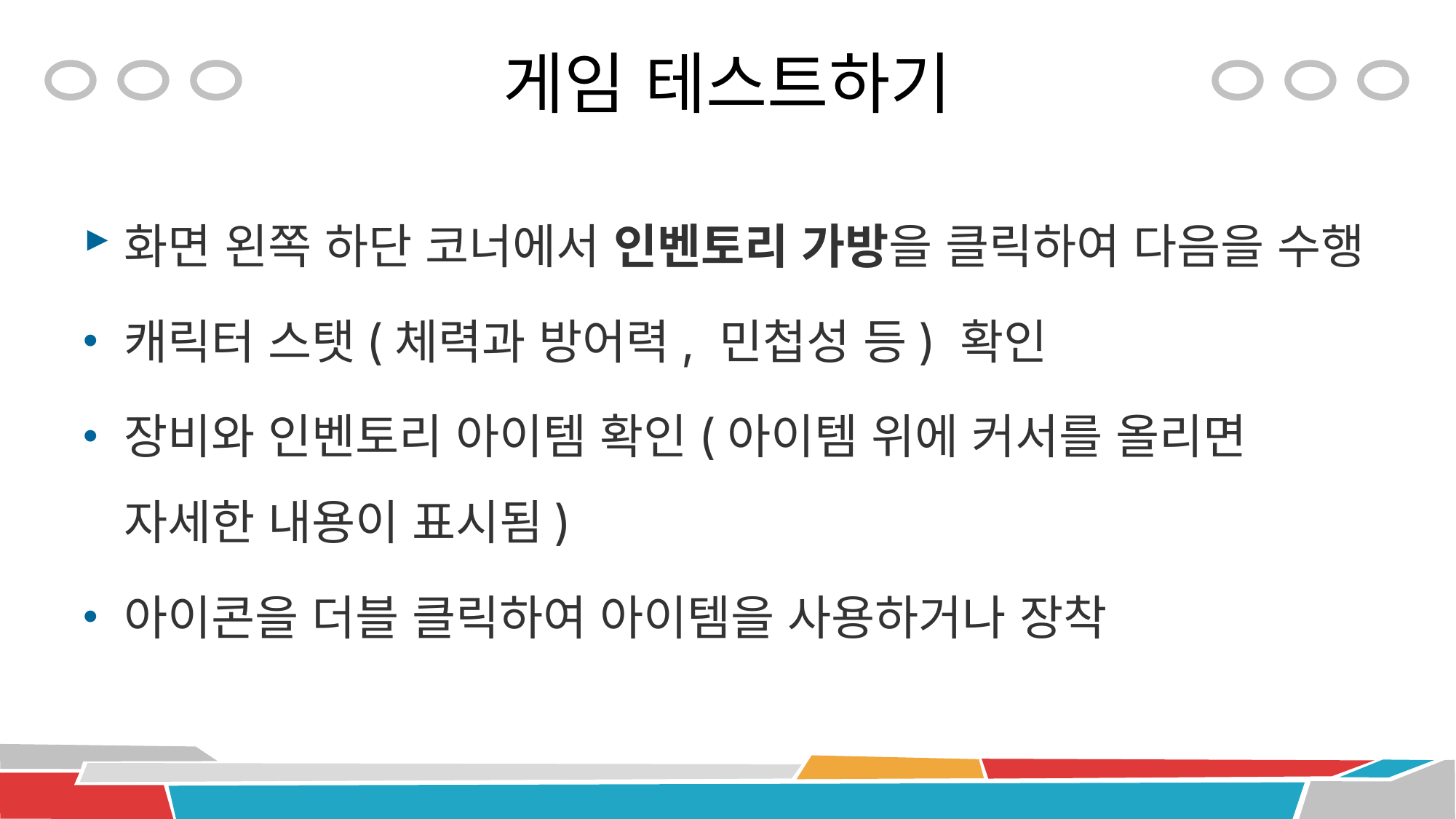

# 게임 테스트하기
화면 왼쪽 하단 코너에서 인벤토리 가방을 클릭하여 다음을 수행
캐릭터 스탯(체력과 방어력, 민첩성 등) 확인
장비와 인벤토리 아이템 확인(아이템 위에 커서를 올리면 자세한 내용이 표시됨)
아이콘을 더블 클릭하여 아이템을 사용하거나 장착